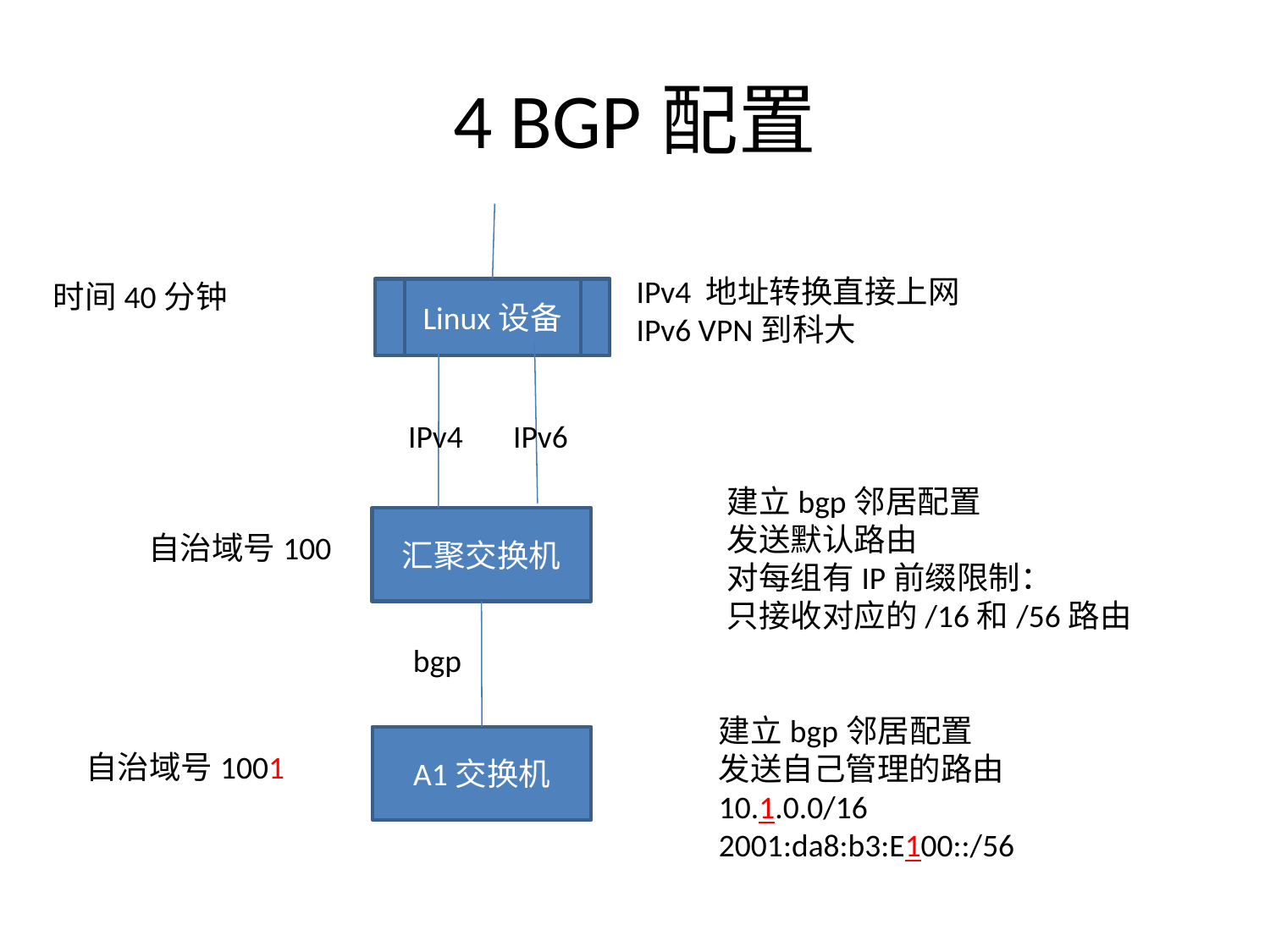

# 4 BGP配置
IPv4 地址转换直接上网
IPv6 VPN到科大
时间40分钟
Linux设备
IPv4       IPv6
建立bgp邻居配置
发送默认路由
对每组有IP前缀限制：
只接收对应的/16和/56路由
汇聚交换机
自治域号100
bgp
建立bgp邻居配置
发送自己管理的路由
10.1.0.0/16
2001:da8:b3:E100::/56
A1交换机
自治域号1001